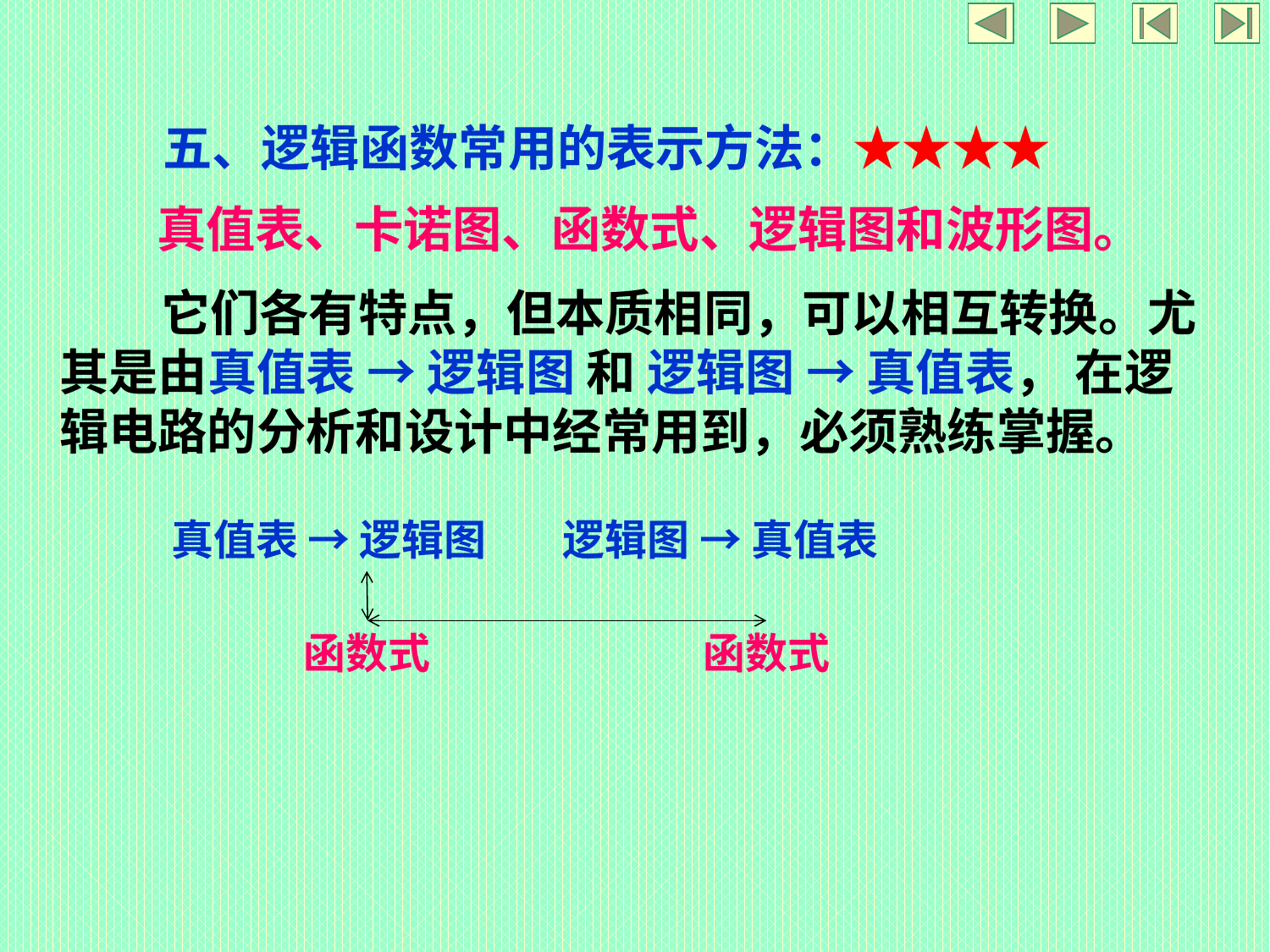

五、逻辑函数常用的表示方法：★★★★
真值表、卡诺图、函数式、逻辑图和波形图。
        它们各有特点，但本质相同，可以相互转换。尤其是由真值表 → 逻辑图 和 逻辑图 → 真值表， 在逻辑电路的分析和设计中经常用到，必须熟练掌握。
真值表 → 逻辑图        逻辑图 → 真值表
函数式
函数式